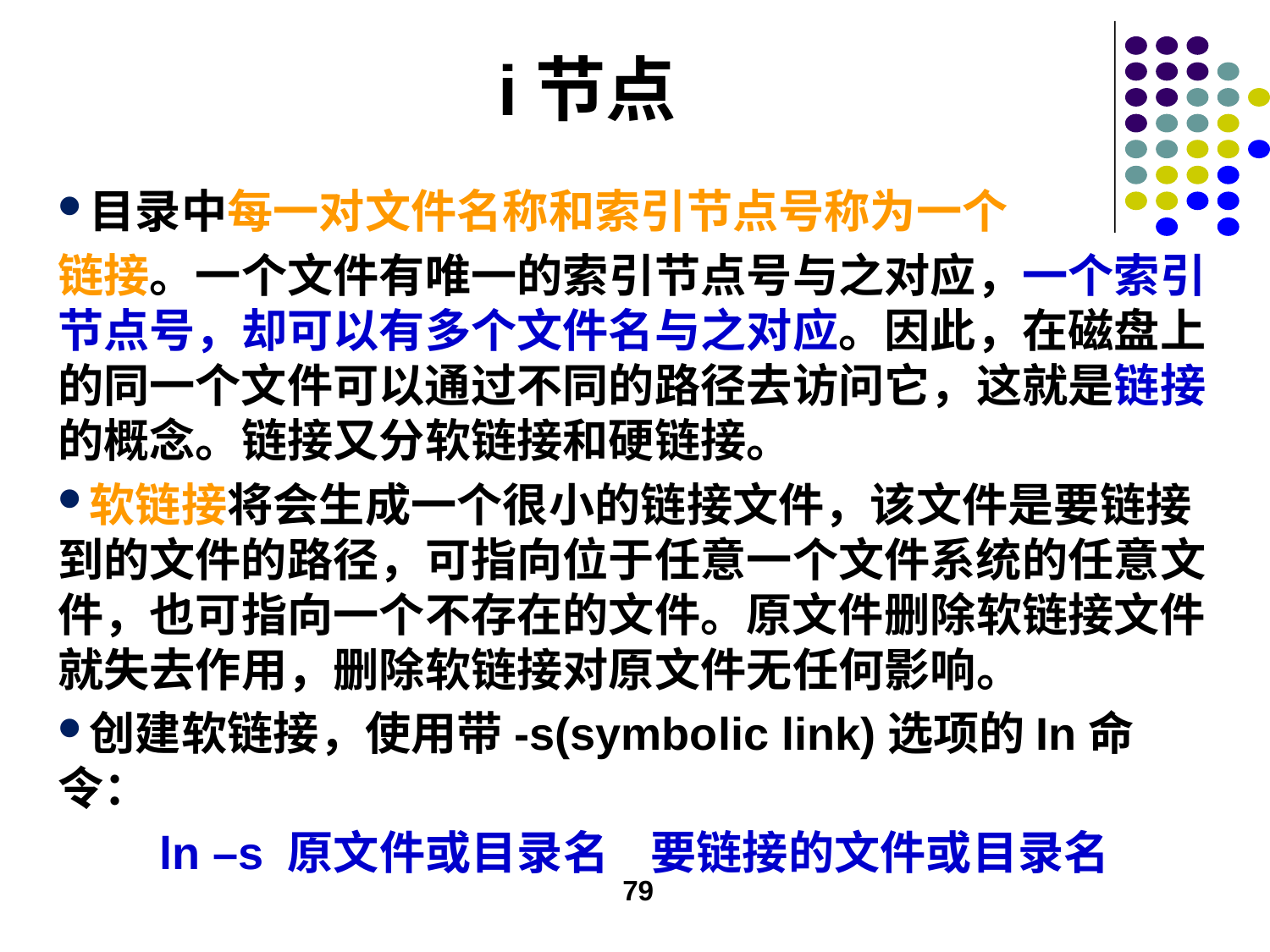

# i节点
目录中每一对文件名称和索引节点号称为一个
链接。一个文件有唯一的索引节点号与之对应，一个索引节点号，却可以有多个文件名与之对应。因此，在磁盘上的同一个文件可以通过不同的路径去访问它，这就是链接的概念。链接又分软链接和硬链接。
软链接将会生成一个很小的链接文件，该文件是要链接到的文件的路径，可指向位于任意一个文件系统的任意文件，也可指向一个不存在的文件。原文件删除软链接文件就失去作用，删除软链接对原文件无任何影响。
创建软链接，使用带-s(symbolic link)选项的In命令：
        ln –s 原文件或目录名    要链接的文件或目录名

79